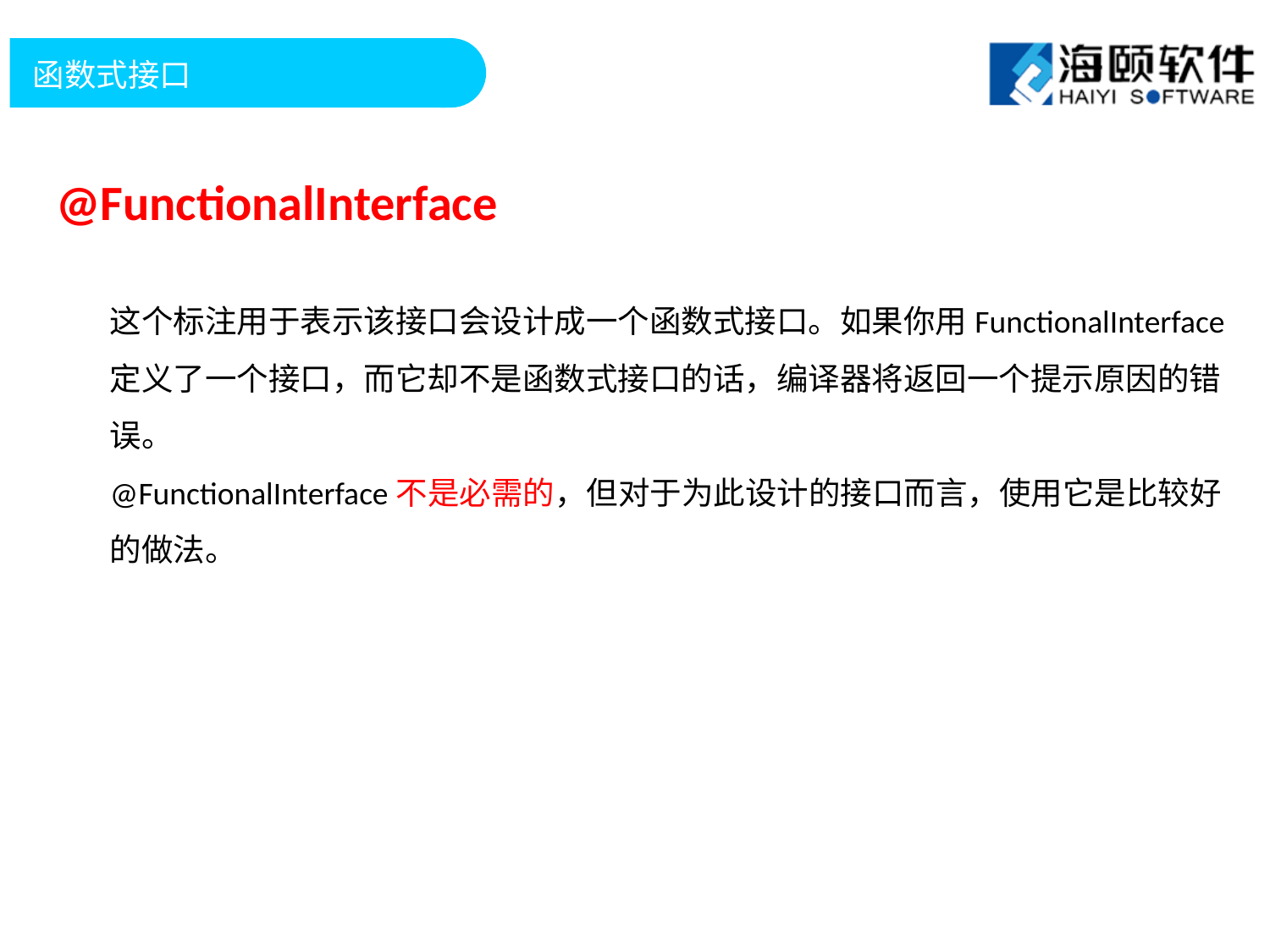

函数式接口
@FunctionalInterface
这个标注用于表示该接口会设计成一个函数式接口。如果你用FunctionalInterface定义了一个接口，而它却不是函数式接口的话，编译器将返回一个提示原因的错误。
@FunctionalInterface不是必需的，但对于为此设计的接口而言，使用它是比较好的做法。